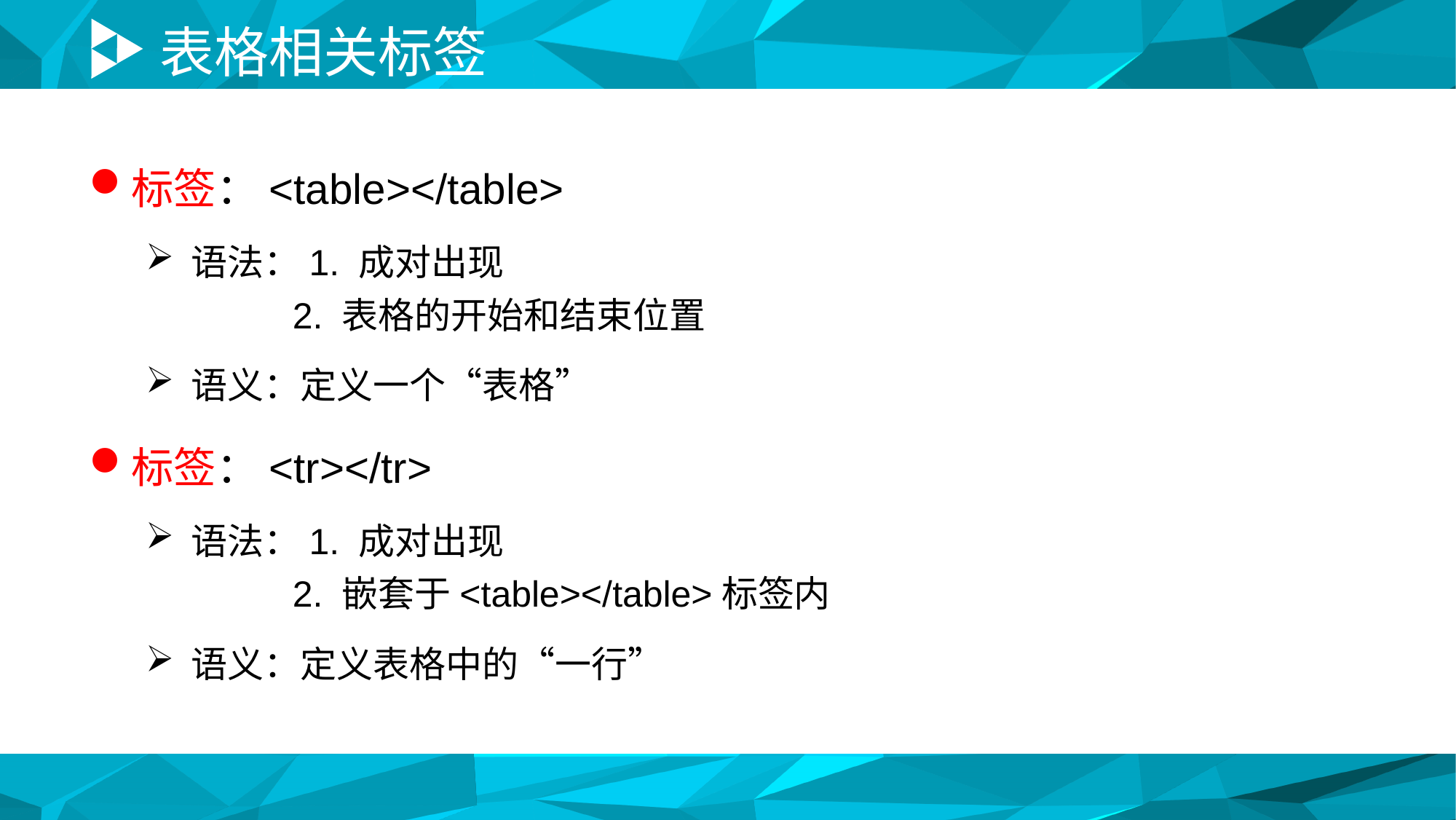

# 表格相关标签
标签：<table></table>
语法：1. 成对出现
              2. 表格的开始和结束位置
语义：定义一个“表格”
标签：<tr></tr>
语法：1. 成对出现
              2. 嵌套于<table></table>标签内
语义：定义表格中的“一行”